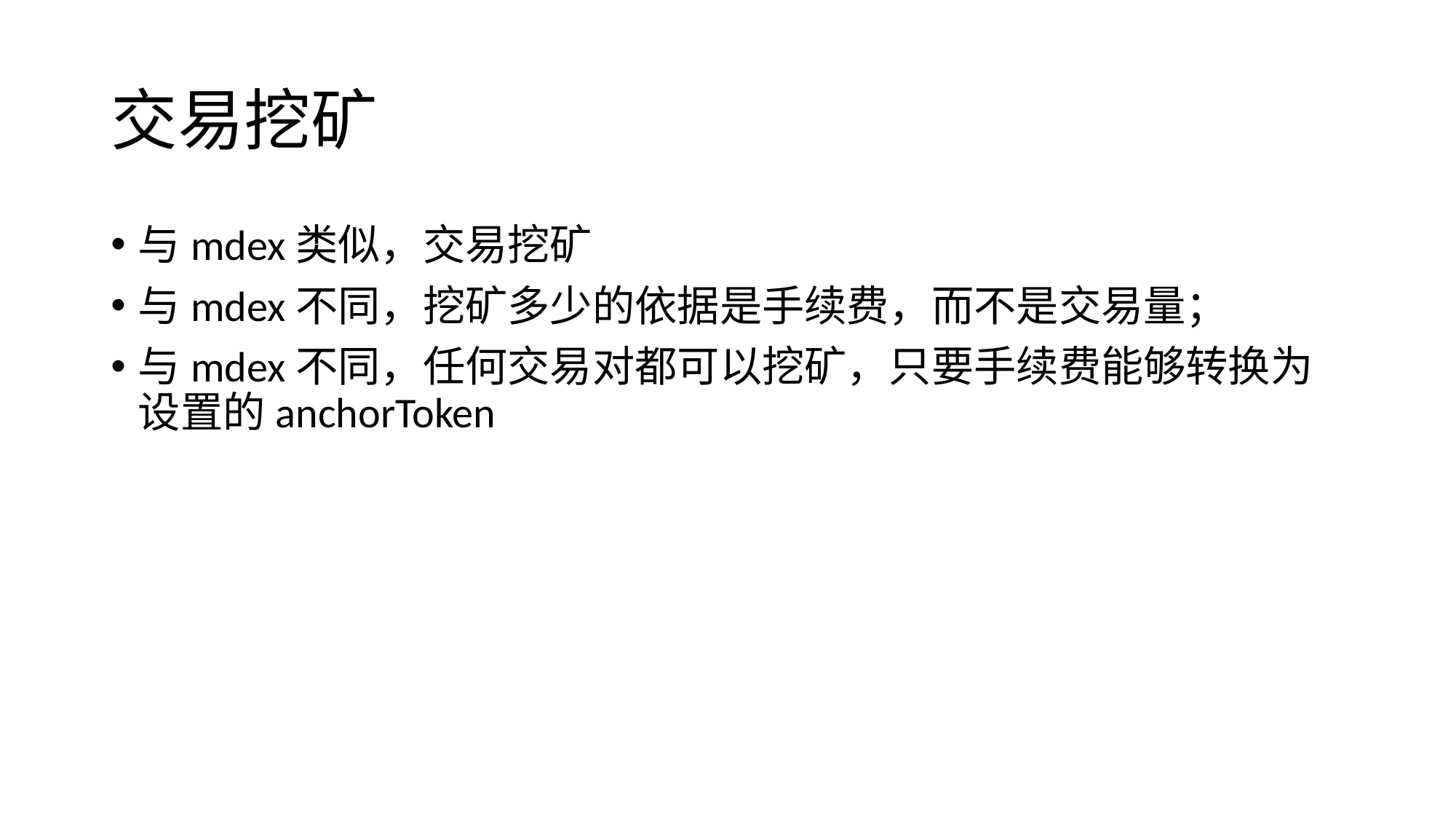

# 交易挖矿
与mdex类似，交易挖矿
与mdex不同，挖矿多少的依据是手续费，而不是交易量；
与mdex不同，任何交易对都可以挖矿，只要手续费能够转换为设置的anchorToken